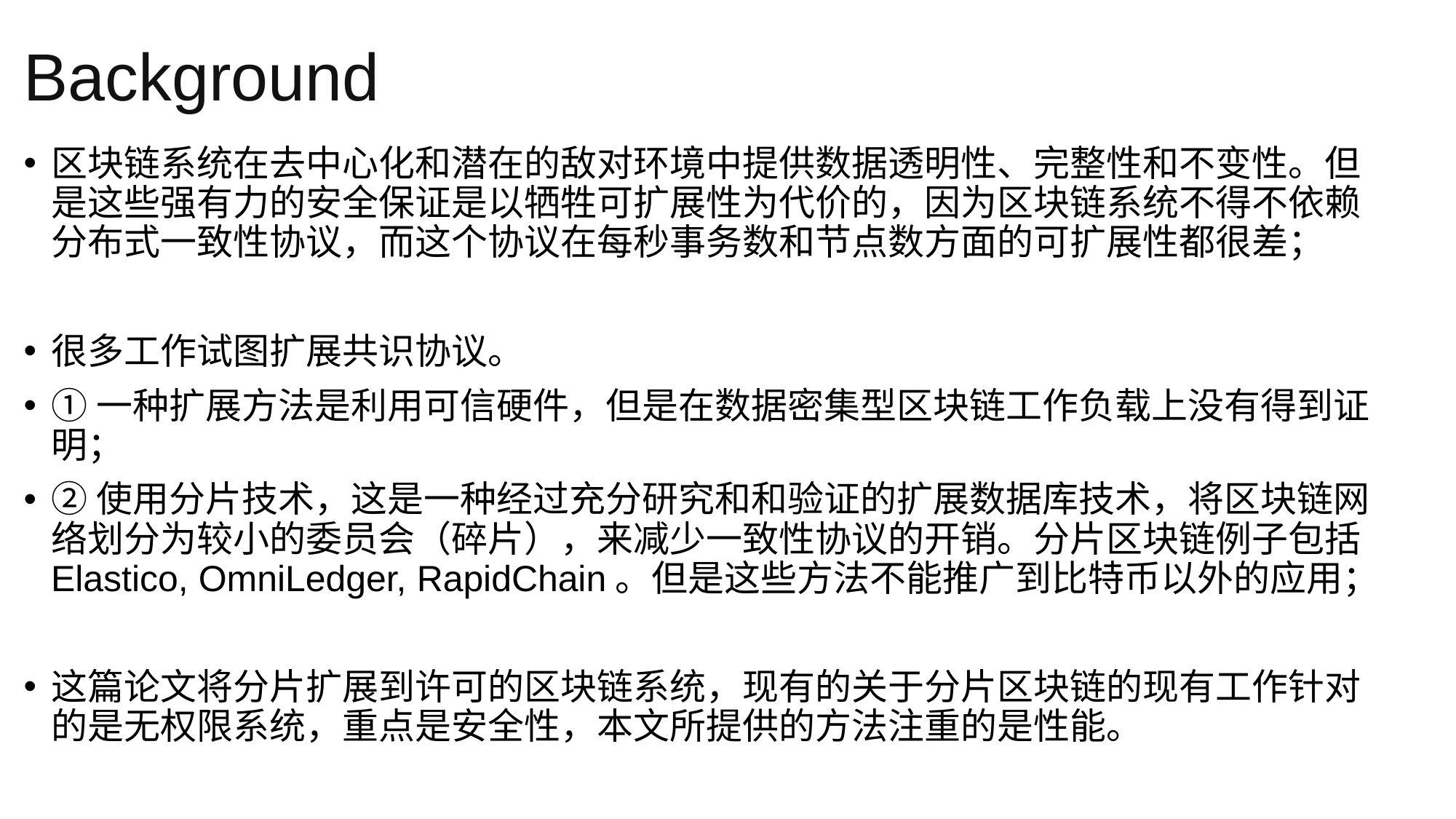

# Background
区块链系统在去中心化和潜在的敌对环境中提供数据透明性、完整性和不变性。但是这些强有力的安全保证是以牺牲可扩展性为代价的，因为区块链系统不得不依赖分布式一致性协议，而这个协议在每秒事务数和节点数方面的可扩展性都很差；

很多工作试图扩展共识协议。
①一种扩展方法是利用可信硬件，但是在数据密集型区块链工作负载上没有得到证明；
②使用分片技术，这是一种经过充分研究和和验证的扩展数据库技术，将区块链网络划分为较小的委员会（碎片），来减少一致性协议的开销。分片区块链例子包括Elastico, OmniLedger, RapidChain。但是这些方法不能推广到比特币以外的应用；

这篇论文将分片扩展到许可的区块链系统，现有的关于分片区块链的现有工作针对的是无权限系统，重点是安全性，本文所提供的方法注重的是性能。